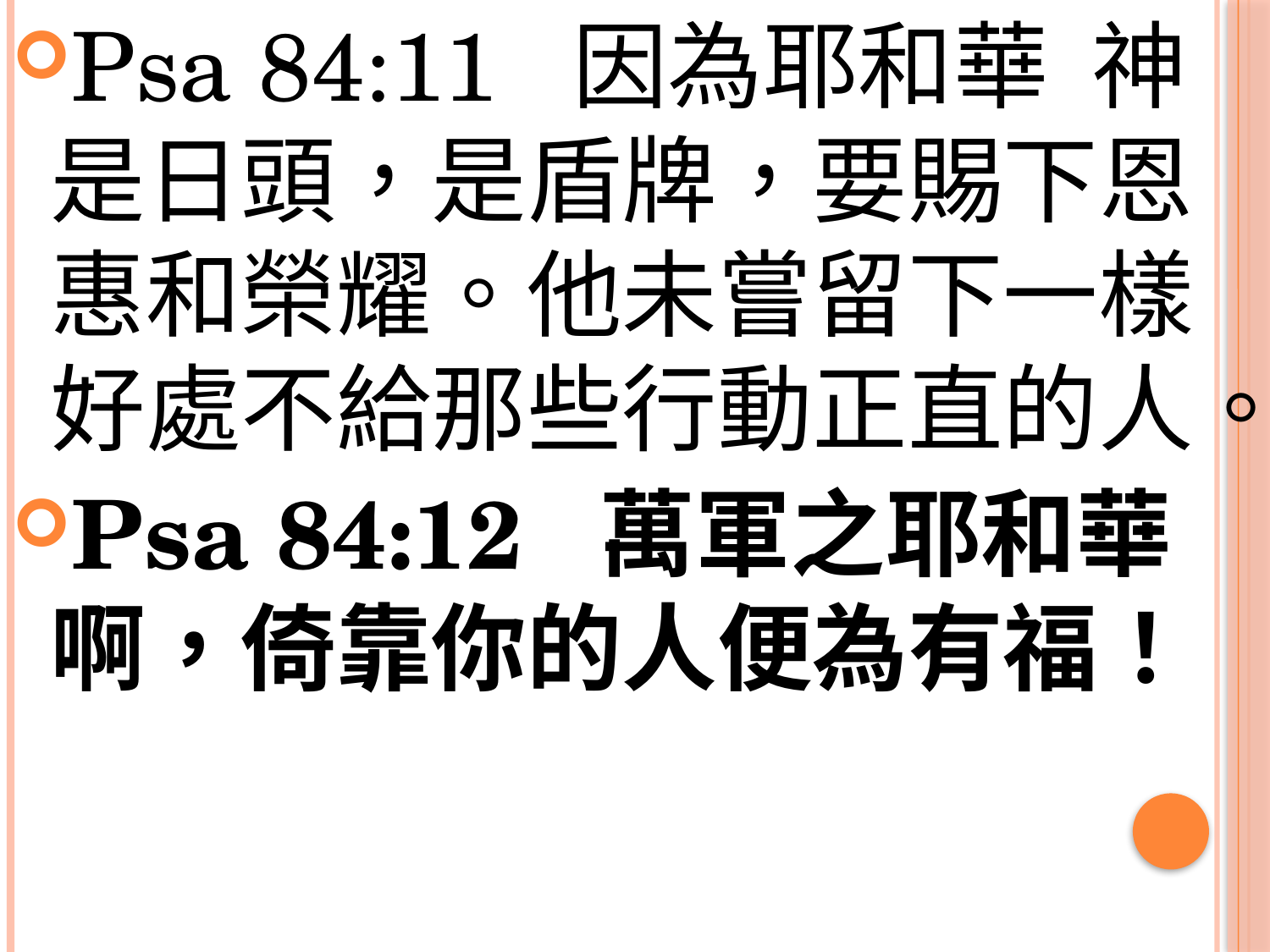

Psa 84:11  因為耶和華  神是日頭，是盾牌，要賜下恩惠和榮耀。他未嘗留下一樣好處不給那些行動正直的人。
Psa 84:12  萬軍之耶和華啊，倚靠你的人便為有福！